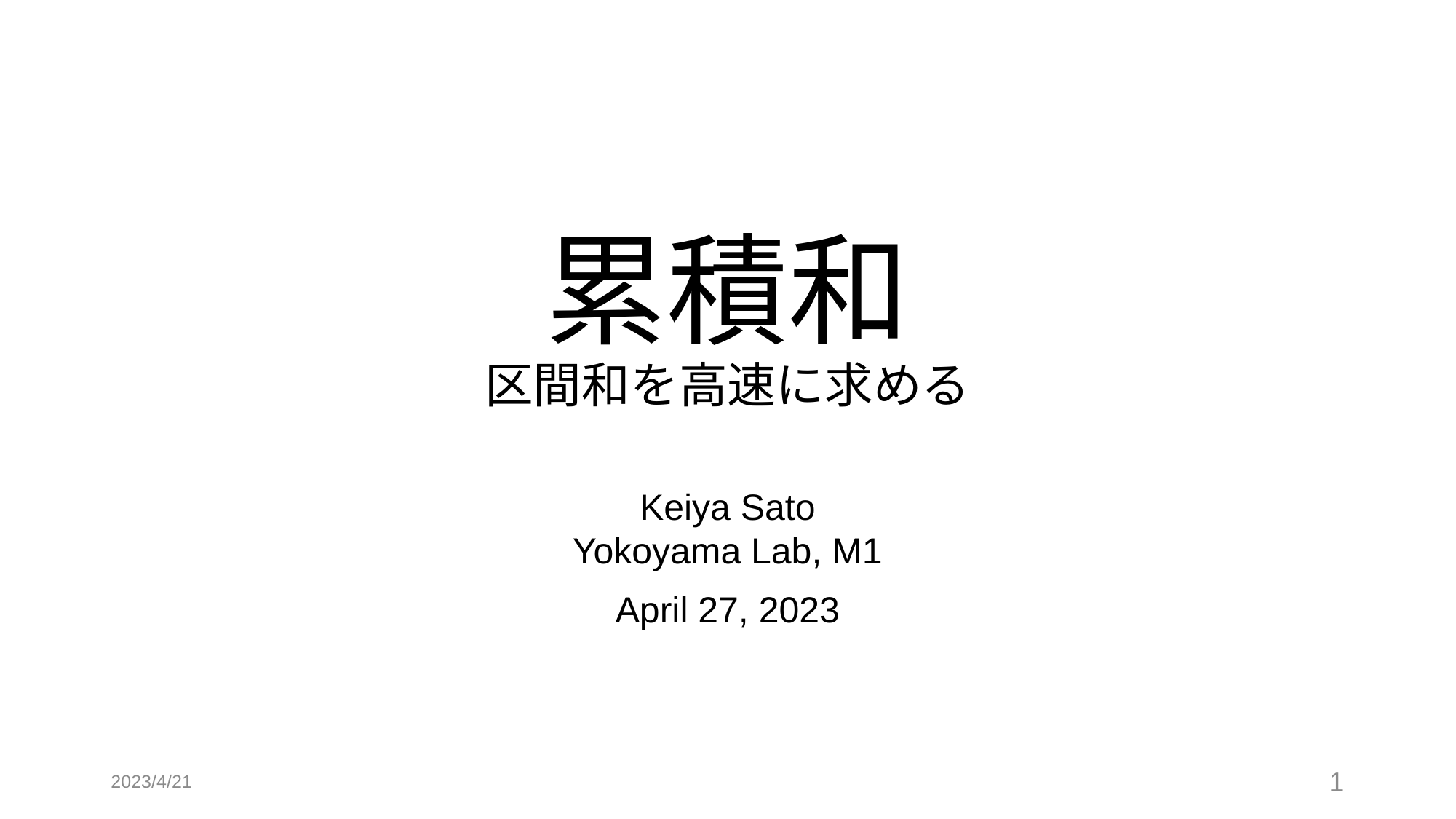

# 累積和 区間和を高速に求める
Keiya Sato
Yokoyama Lab, M1
April 27, 2023
2023/4/21
1